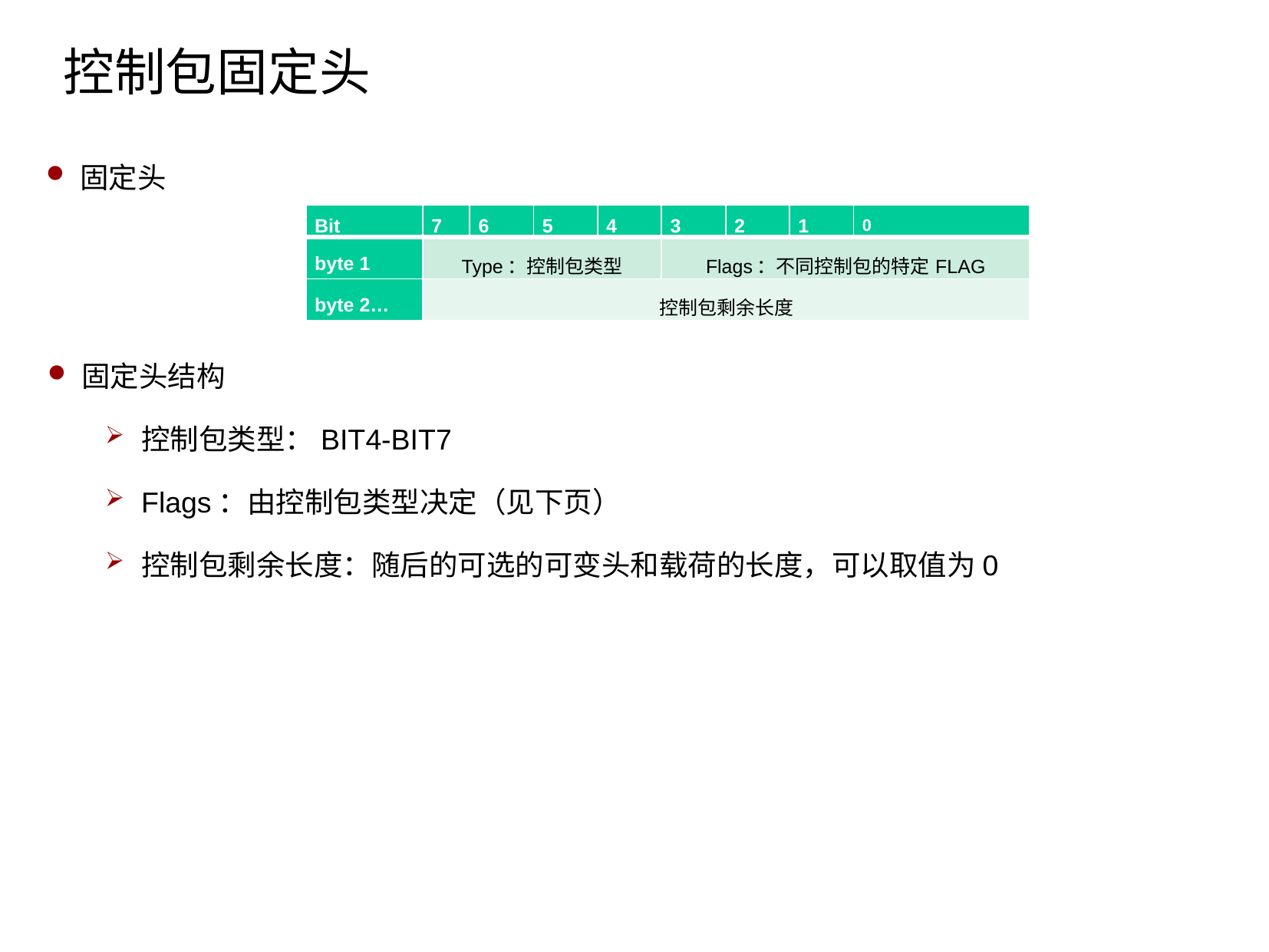

控制包固定头
固定头
| Bit | 7 | 6 | 5 | 4 | 3 | 2 | 1 | 0 |
| --- | --- | --- | --- | --- | --- | --- | --- | --- |
| byte 1 | Type：控制包类型 |  |  |  | Flags：不同控制包的特定FLAG |  |  |  |
| byte 2… | 控制包剩余长度 |  |  |  |  |  |  |  |
固定头结构
控制包类型：BIT4-BIT7
Flags：由控制包类型决定（见下页）
控制包剩余长度：随后的可选的可变头和载荷的长度，可以取值为0